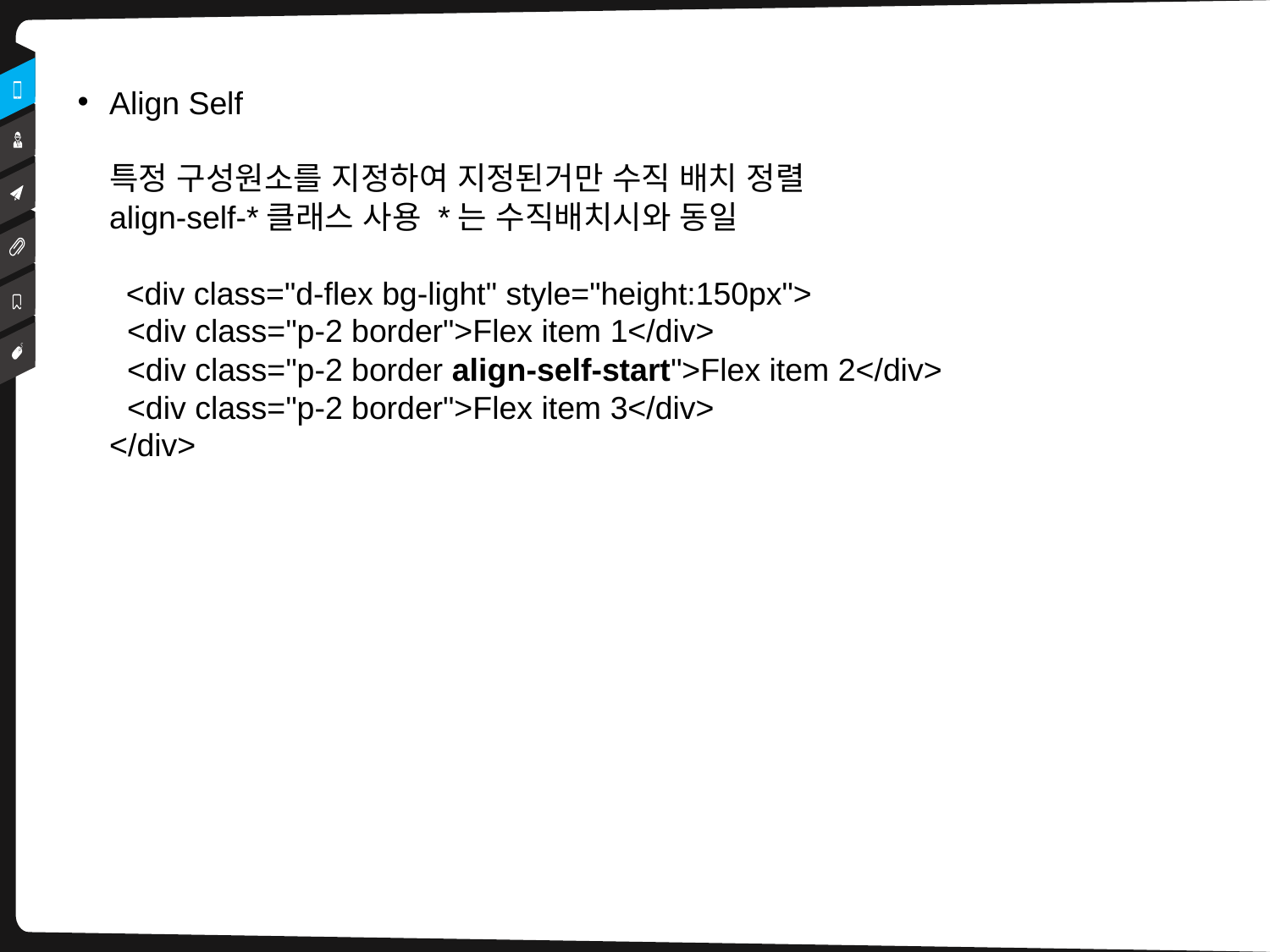

Align Self
특정 구성원소를 지정하여 지정된거만 수직 배치 정렬
align-self-*클래스 사용 *는 수직배치시와 동일
 <div class="d-flex bg-light" style="height:150px">
  <div class="p-2 border">Flex item 1</div>
  <div class="p-2 border align-self-start">Flex item 2</div>
  <div class="p-2 border">Flex item 3</div>
</div>